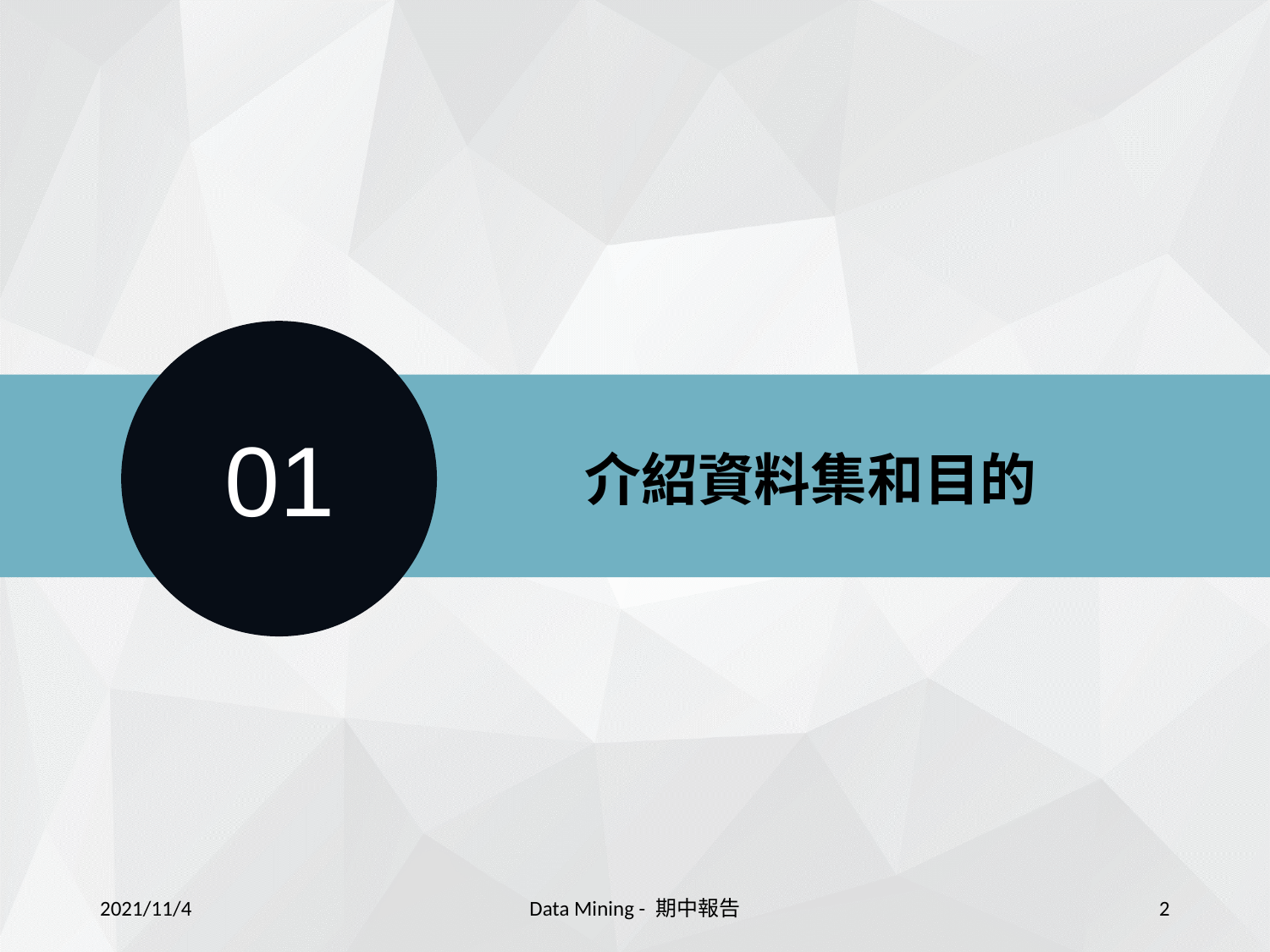

01
介紹資料集和目的
2021/11/4
Data Mining - 期中報告
2